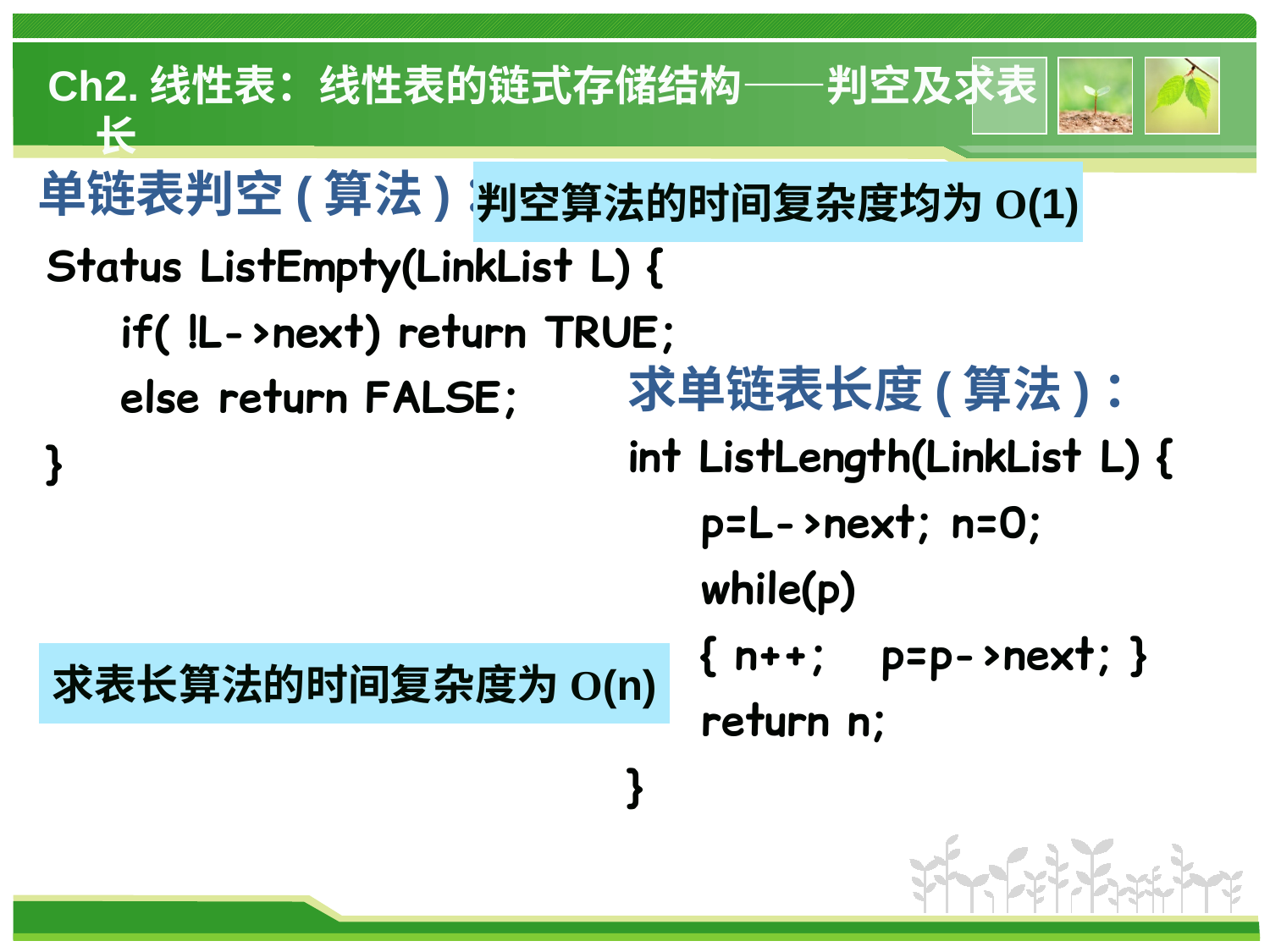

Ch2.线性表：线性表的链式存储结构——判空及求表长
单链表判空(算法)：
判空算法的时间复杂度均为O(1)
Status ListEmpty(LinkList L) {
    if( !L->next) return TRUE;
    else return FALSE;
}
求单链表长度(算法)：
int ListLength(LinkList L) {
    p=L->next; n=0;
    while(p)
    { n++;	p=p->next; }
    return n;
}
求表长算法的时间复杂度为O(n)